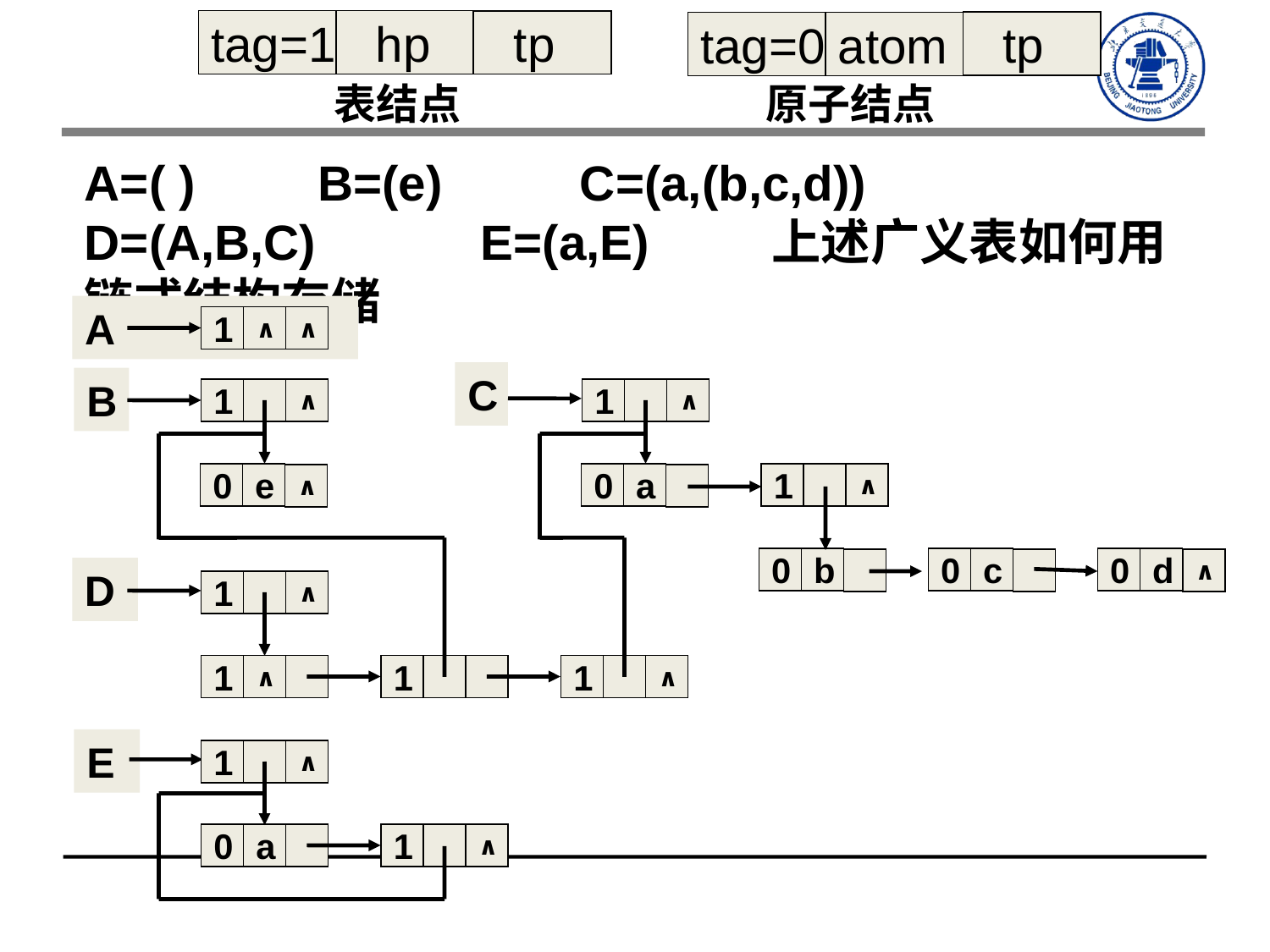

tag=1
  hp
  tp
  tp
tag=0
atom
   表结点                                原子结点
A=( )         B=(e)          C=(a,(b,c,d))               D=(A,B,C)            E=(a,E)        上述广义表如何用链式结构存储
A
1
∧
∧

C
1

∧

0
a
1

∧

0
b
0
c
0
d

∧

B
1

∧

0
e
∧

D
1

∧

1
∧

1

1

∧

E
1

∧

0
a

1

∧